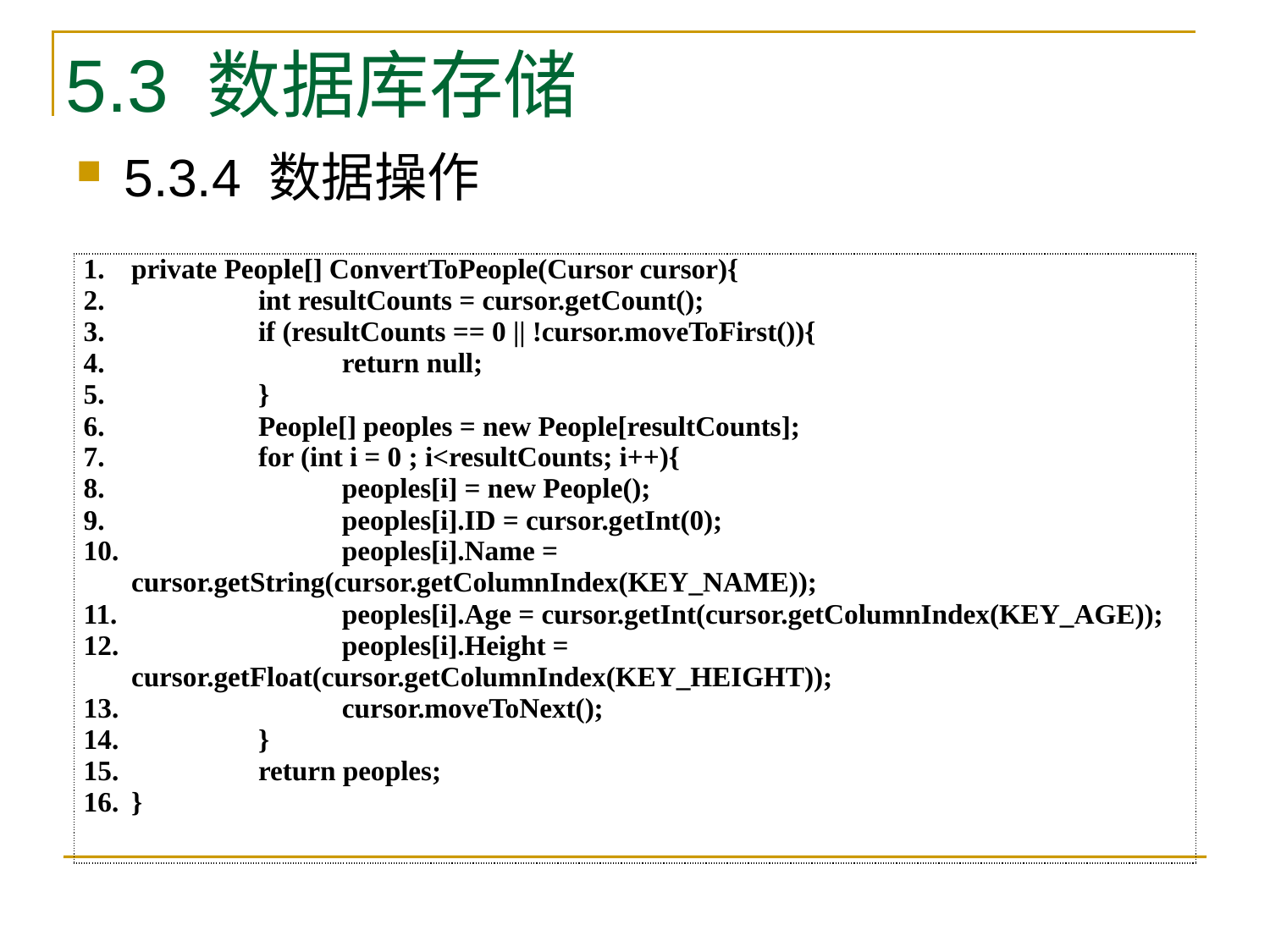

# 5.3 数据库存储
5.3.4 数据操作

| private People[] ConvertToPeople(Cursor cursor){ int resultCounts = cursor.getCount(); if (resultCounts == 0 || !cursor.moveToFirst()){ return null; } People[] peoples = new People[resultCounts]; for (int i = 0 ; i<resultCounts; i++){ peoples[i] = new People(); peoples[i].ID = cursor.getInt(0); peoples[i].Name = cursor.getString(cursor.getColumnIndex(KEY\_NAME)); peoples[i].Age = cursor.getInt(cursor.getColumnIndex(KEY\_AGE)); peoples[i].Height = cursor.getFloat(cursor.getColumnIndex(KEY\_HEIGHT)); cursor.moveToNext(); } return peoples; } |
| --- |